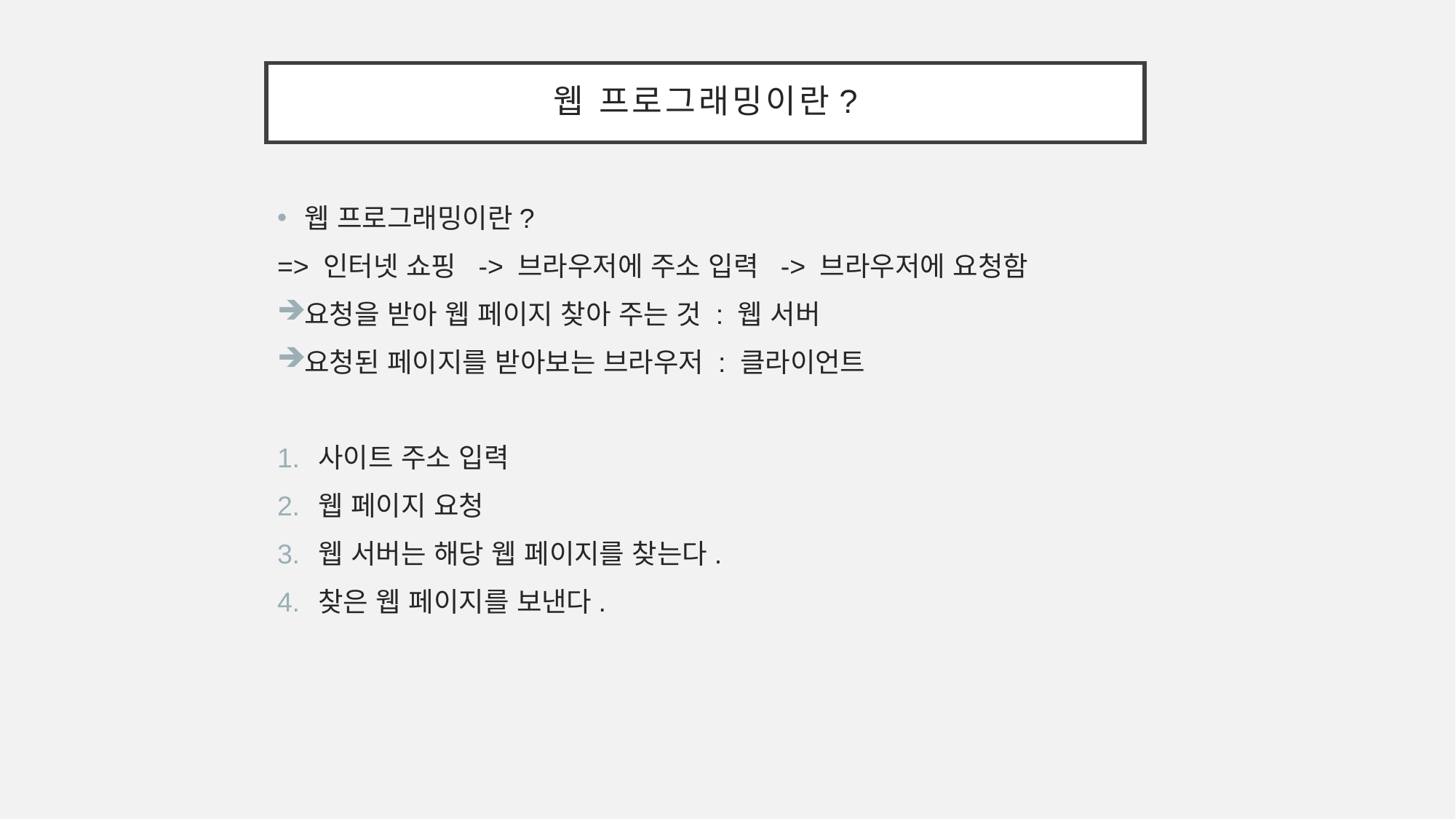

# 웹 프로그래밍이란?
웹 프로그래밍이란?
=> 인터넷 쇼핑  -> 브라우저에 주소 입력  -> 브라우저에 요청함
요청을 받아 웹 페이지 찾아 주는 것 : 웹 서버
요청된 페이지를 받아보는 브라우저 : 클라이언트

사이트 주소 입력
웹 페이지 요청
웹 서버는 해당 웹 페이지를 찾는다.
찾은 웹 페이지를 보낸다.